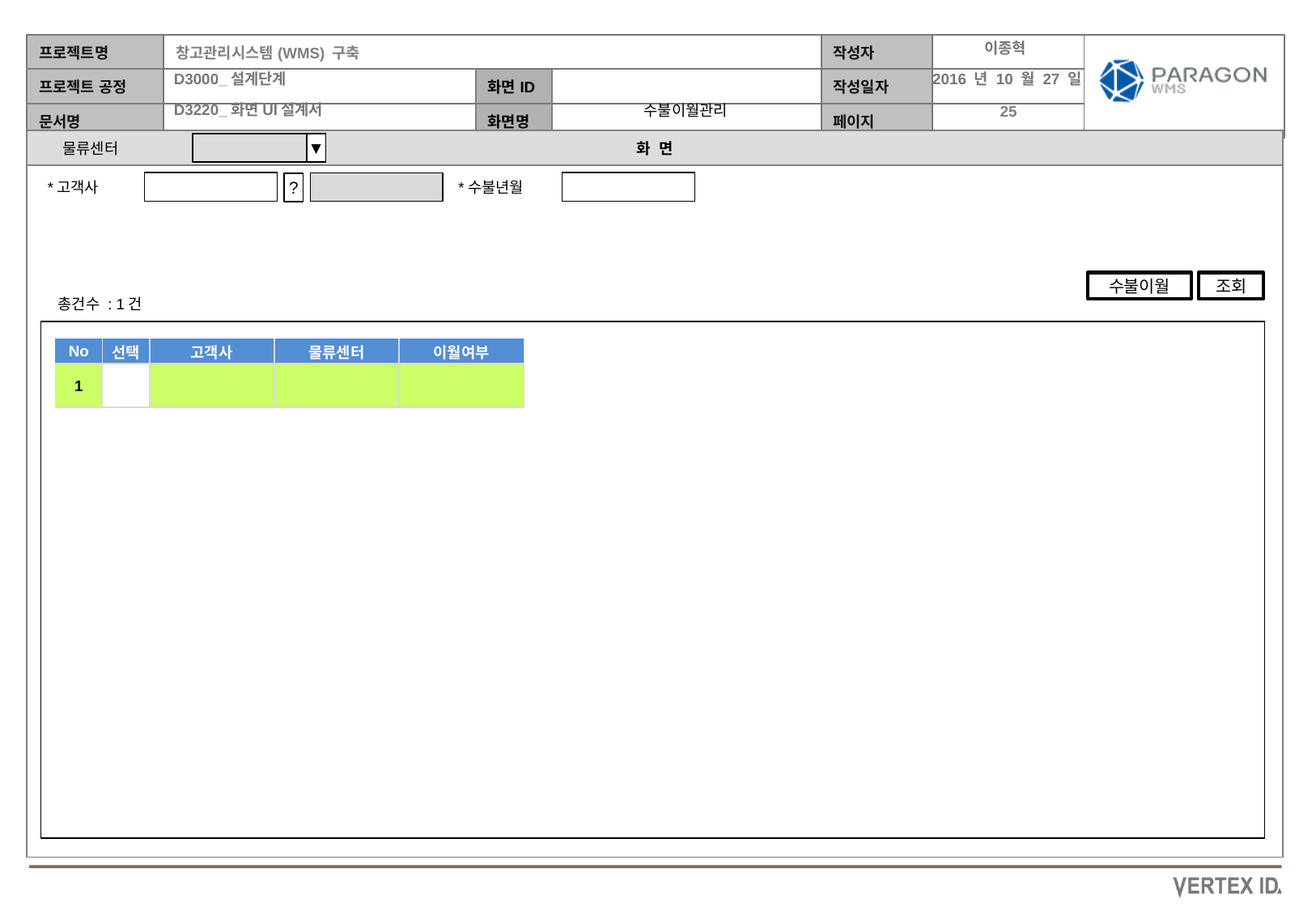

이종혁
2016 년 10 월 27 일
수불이월관리
물류센터

▼
▼
*고객사

*수불년월

?
수불이월
조회
총건수 : 1건

| No | 선택 | 고객사 | 물류센터 | 이월여부 |
| --- | --- | --- | --- | --- |
| 1 |  |  |  |  |